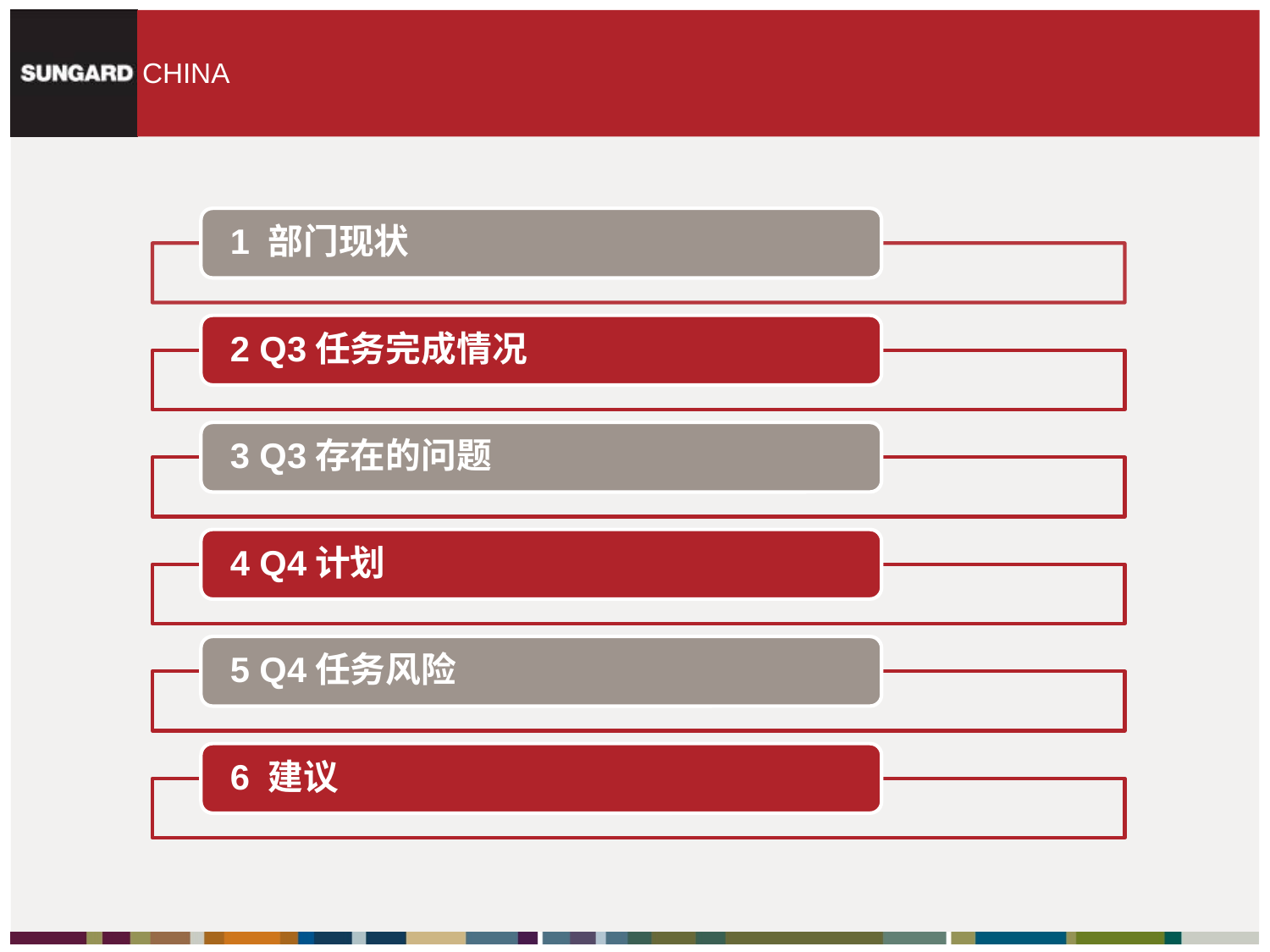

1 部门现状
2 Q3任务完成情况
3 Q3存在的问题
4 Q4计划
5 Q4任务风险
6 建议